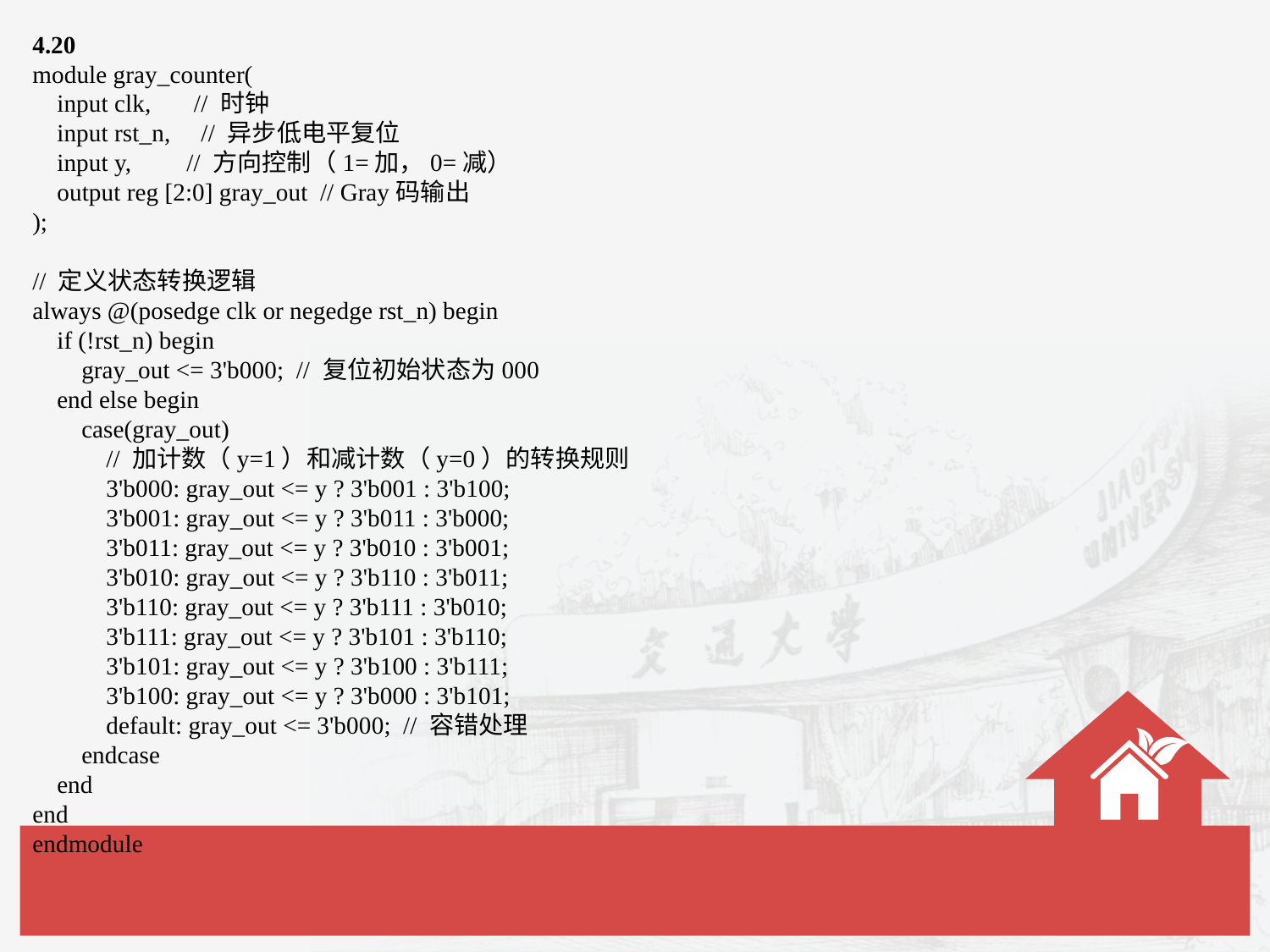

4.20
module gray_counter(
    input clk,       // 时钟
    input rst_n,     // 异步低电平复位
    input y,         // 方向控制（1=加，0=减）
    output reg [2:0] gray_out  // Gray码输出
);

// 定义状态转换逻辑
always @(posedge clk or negedge rst_n) begin
    if (!rst_n) begin
        gray_out <= 3'b000;  // 复位初始状态为000
    end else begin
        case(gray_out)
            // 加计数（y=1）和减计数（y=0）的转换规则
            3'b000: gray_out <= y ? 3'b001 : 3'b100;
            3'b001: gray_out <= y ? 3'b011 : 3'b000;
            3'b011: gray_out <= y ? 3'b010 : 3'b001;
            3'b010: gray_out <= y ? 3'b110 : 3'b011;
            3'b110: gray_out <= y ? 3'b111 : 3'b010;
            3'b111: gray_out <= y ? 3'b101 : 3'b110;
            3'b101: gray_out <= y ? 3'b100 : 3'b111;
            3'b100: gray_out <= y ? 3'b000 : 3'b101;
            default: gray_out <= 3'b000;  // 容错处理
        endcase
    end
end
endmodule